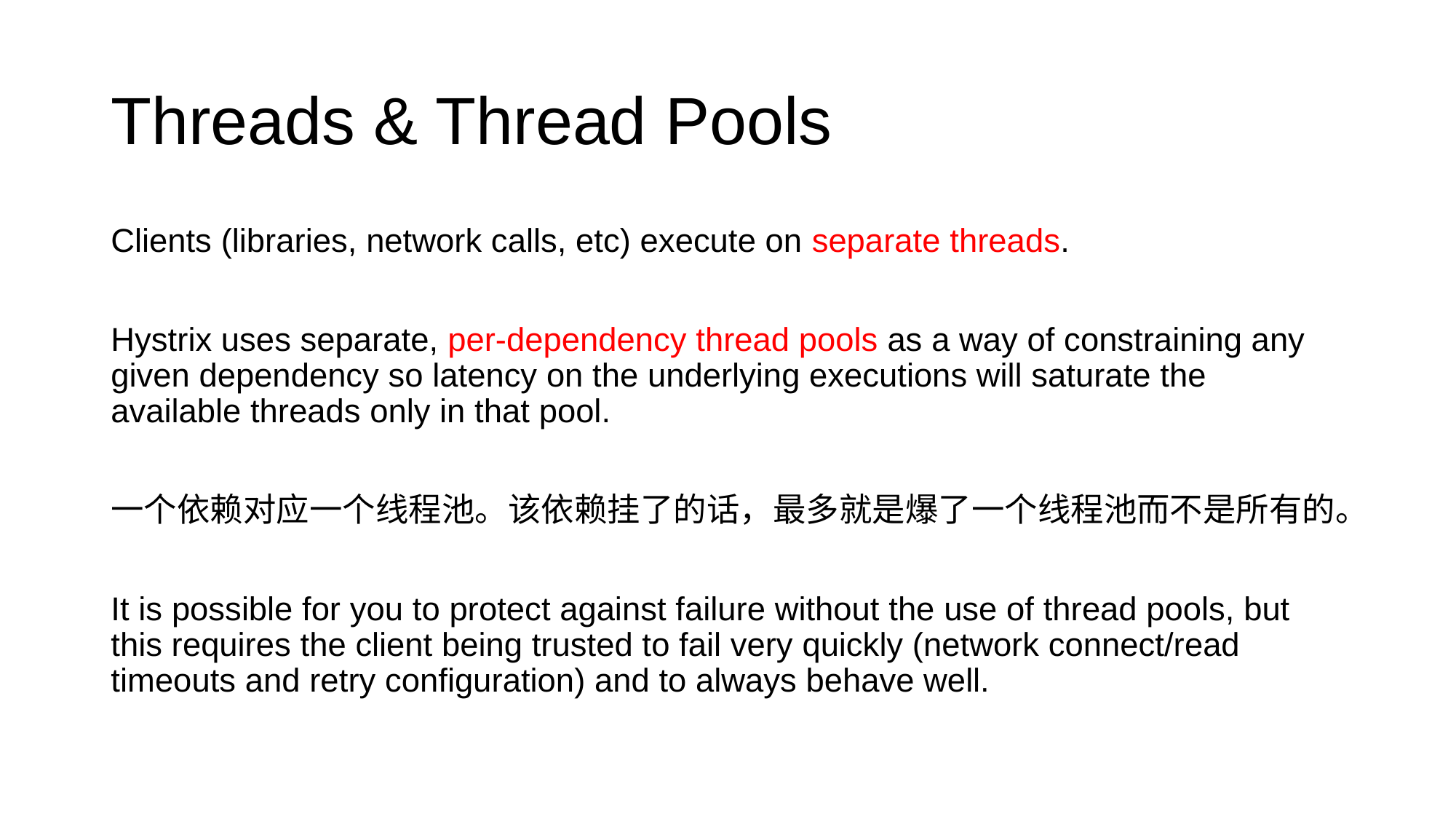

# Threads & Thread Pools
Clients (libraries, network calls, etc) execute on separate threads.

Hystrix uses separate, per-dependency thread pools as a way of constraining any given dependency so latency on the underlying executions will saturate the available threads only in that pool.

一个依赖对应一个线程池。该依赖挂了的话，最多就是爆了一个线程池而不是所有的。

It is possible for you to protect against failure without the use of thread pools, but this requires the client being trusted to fail very quickly (network connect/read timeouts and retry configuration) and to always behave well.